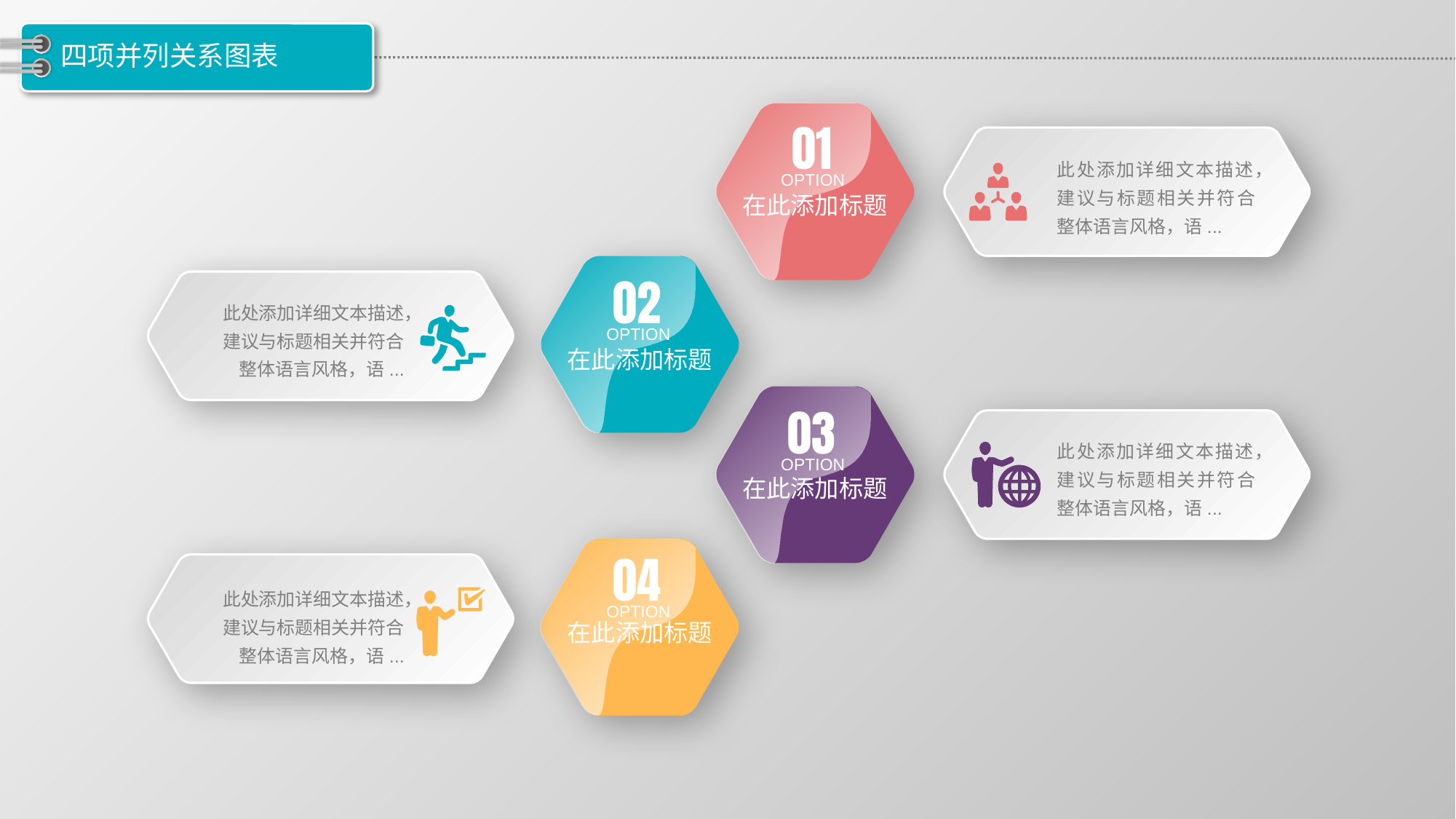

# 四项并列关系图表

01
OPTION

此处添加详细文本描述，建议与标题相关并符合整体语言风格，语...

在此添加标题

02
OPTION

此处添加详细文本描述，建议与标题相关并符合整体语言风格，语...

在此添加标题

03
OPTION

此处添加详细文本描述，建议与标题相关并符合整体语言风格，语...

在此添加标题

04
OPTION

此处添加详细文本描述，建议与标题相关并符合整体语言风格，语...

在此添加标题